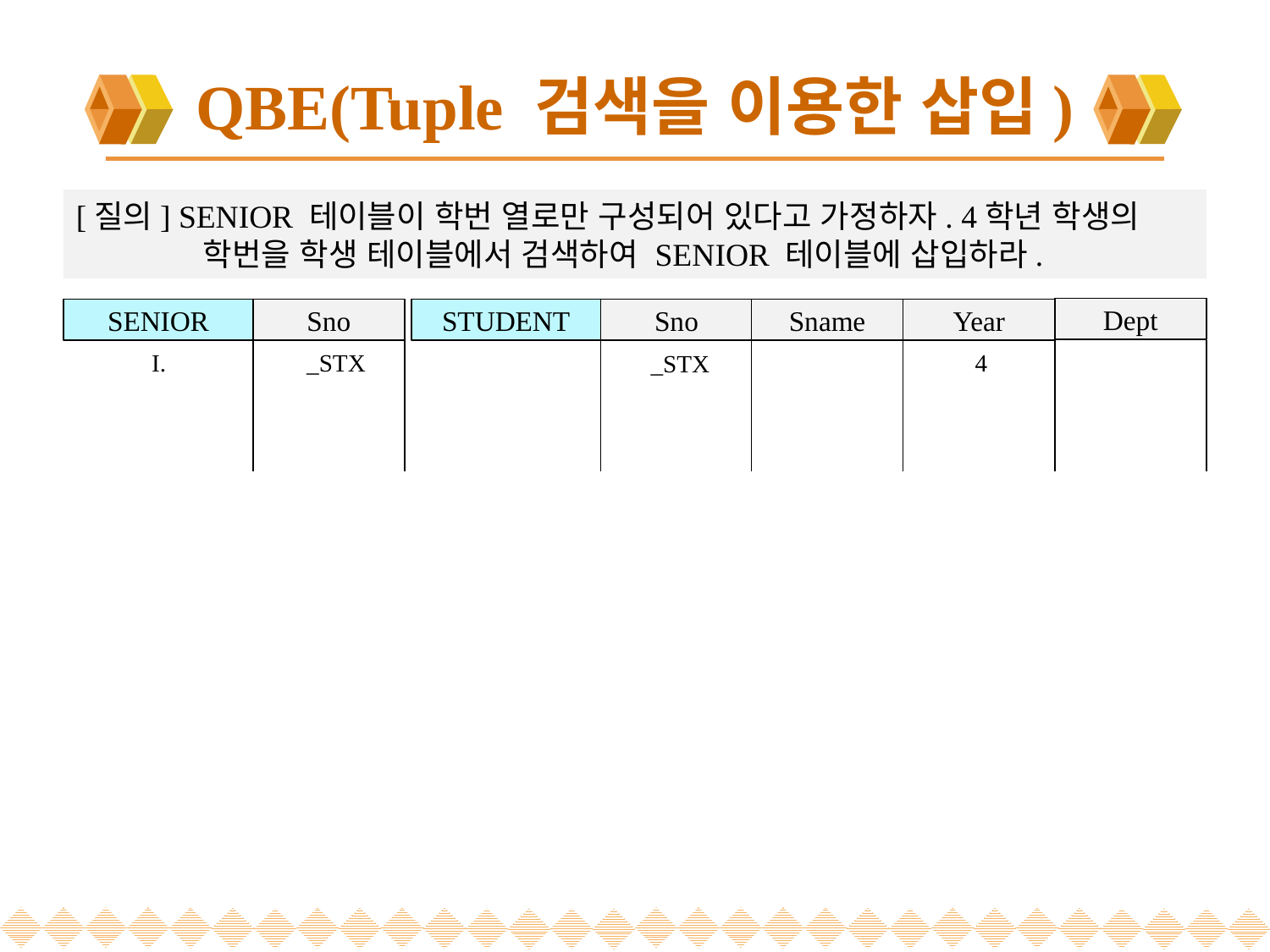

# QBE(Tuple 검색을 이용한 삽입)
[질의] SENIOR 테이블이 학번 열로만 구성되어 있다고 가정하자. 4학년 학생의 	학번을 학생 테이블에서 검색하여 SENIOR 테이블에 삽입하라.
Dept
Year
Sname
STUDENT
Sno
SENIOR
Sno
I.
4
_STX
_STX